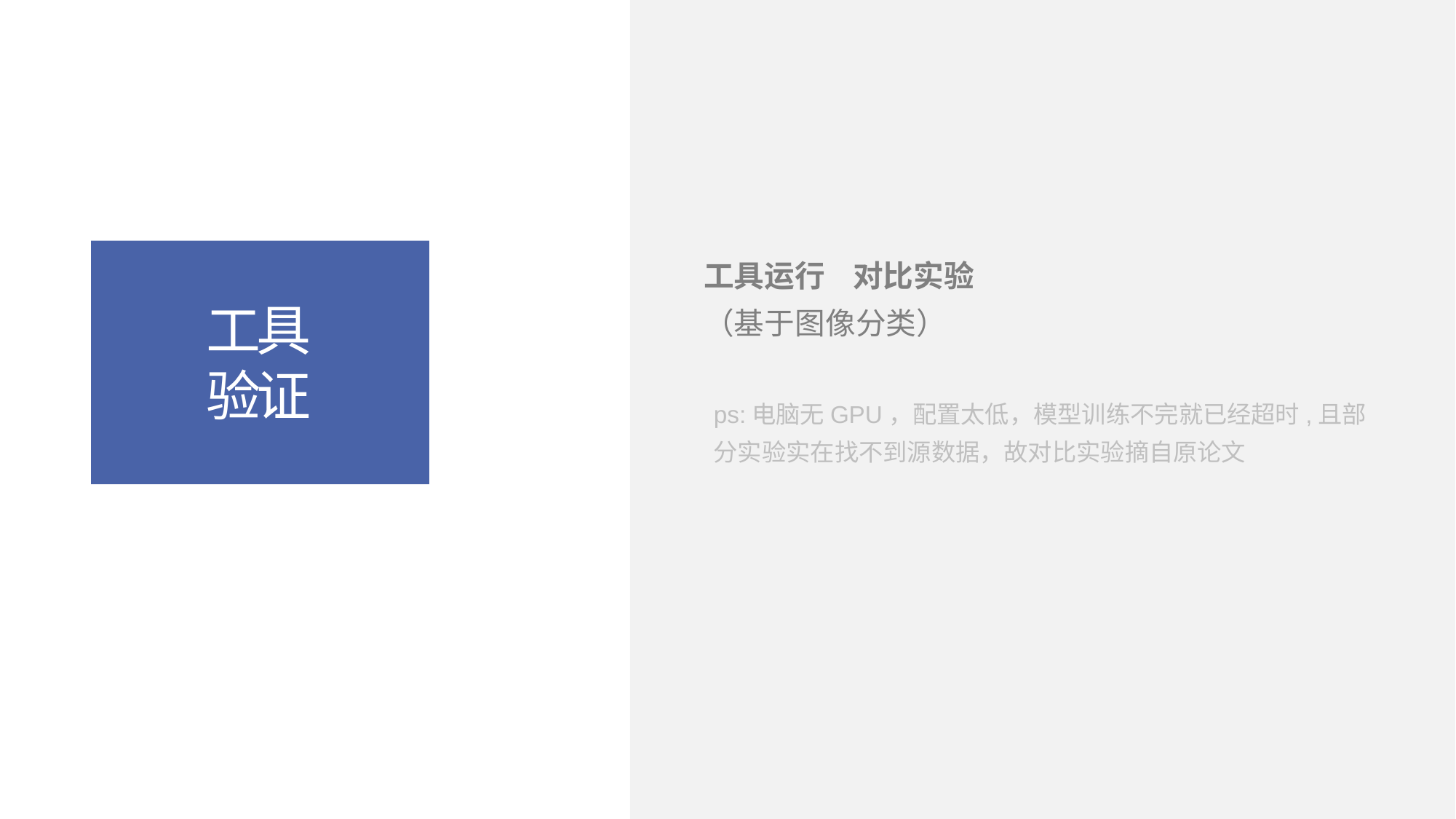

工具运行    对比实验
（基于图像分类）
工具验证
ps:电脑无GPU，配置太低，模型训练不完就已经超时,且部分实验实在找不到源数据，故对比实验摘自原论文